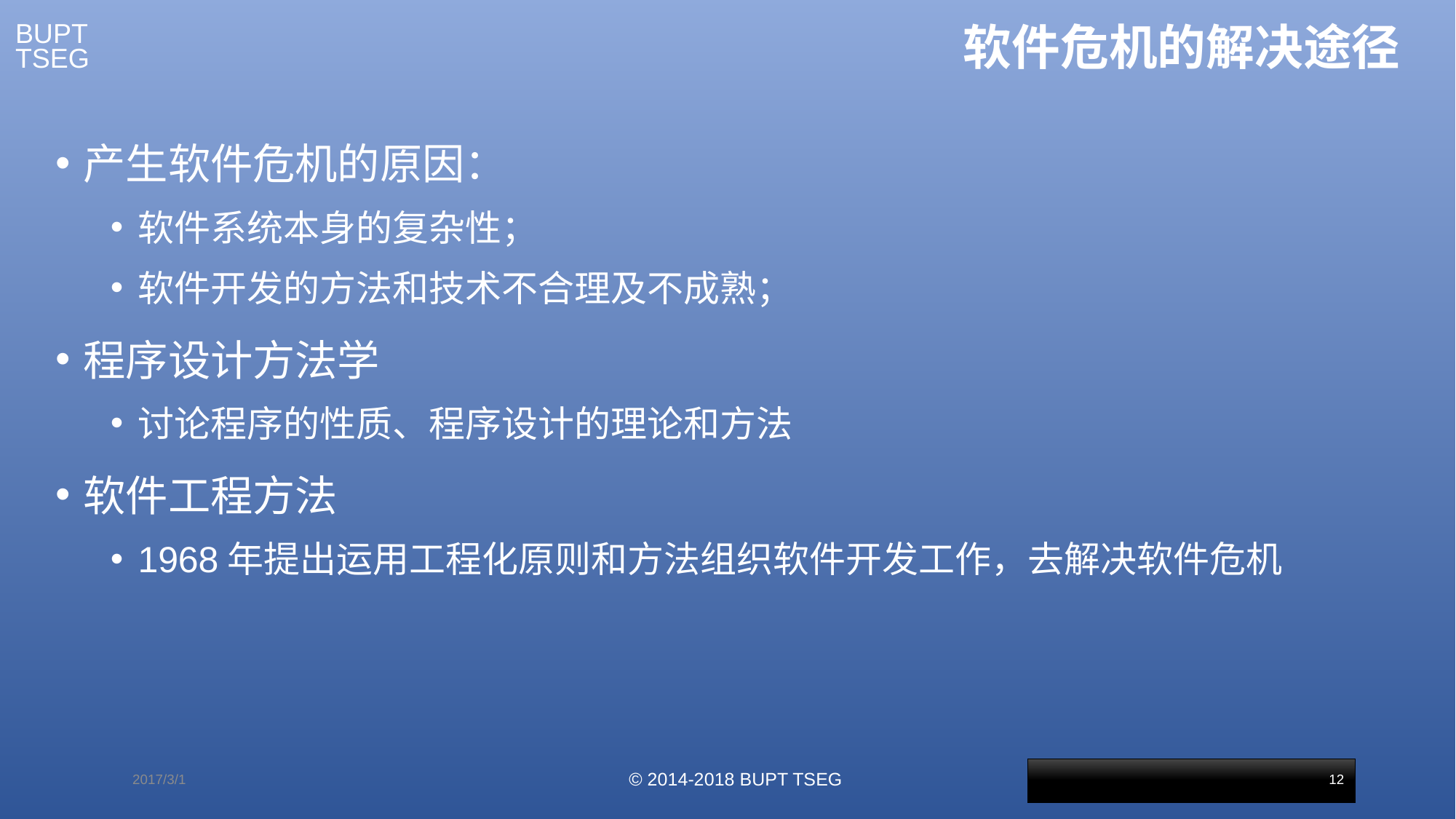

# 软件危机的解决途径
产生软件危机的原因：
软件系统本身的复杂性；
软件开发的方法和技术不合理及不成熟；
程序设计方法学
讨论程序的性质、程序设计的理论和方法
软件工程方法
1968年提出运用工程化原则和方法组织软件开发工作，去解决软件危机
2017/3/1
© 2014-2018 BUPT TSEG
12